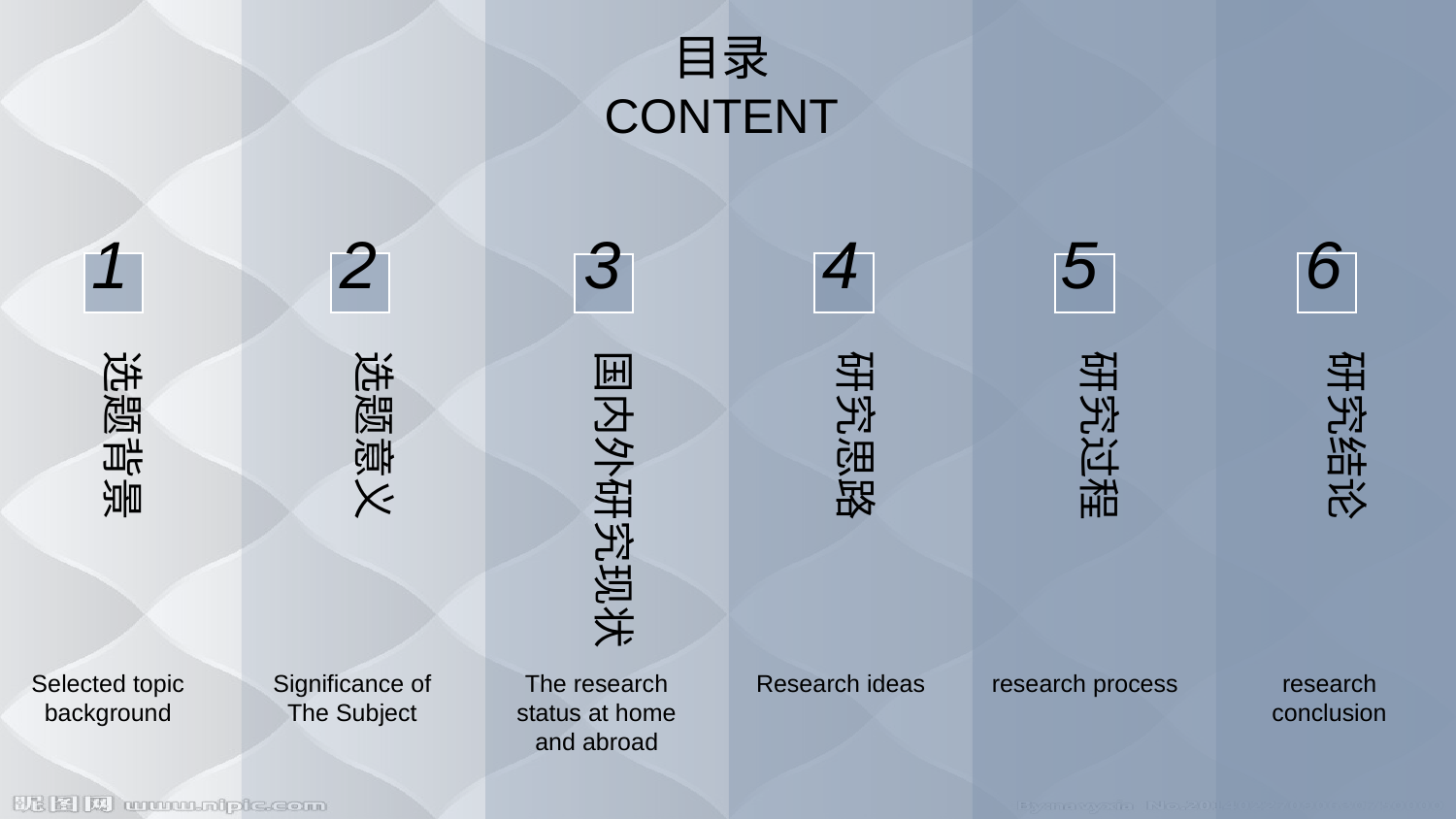

目录CONTENT

1
2
3
4
5
6

选题背景
研究过程
选题意义
国内外研究现状
研究思路
研究结论
Selected topic background
Significance of The Subject
The research status at home and abroad
Research ideas

research process

research conclusion